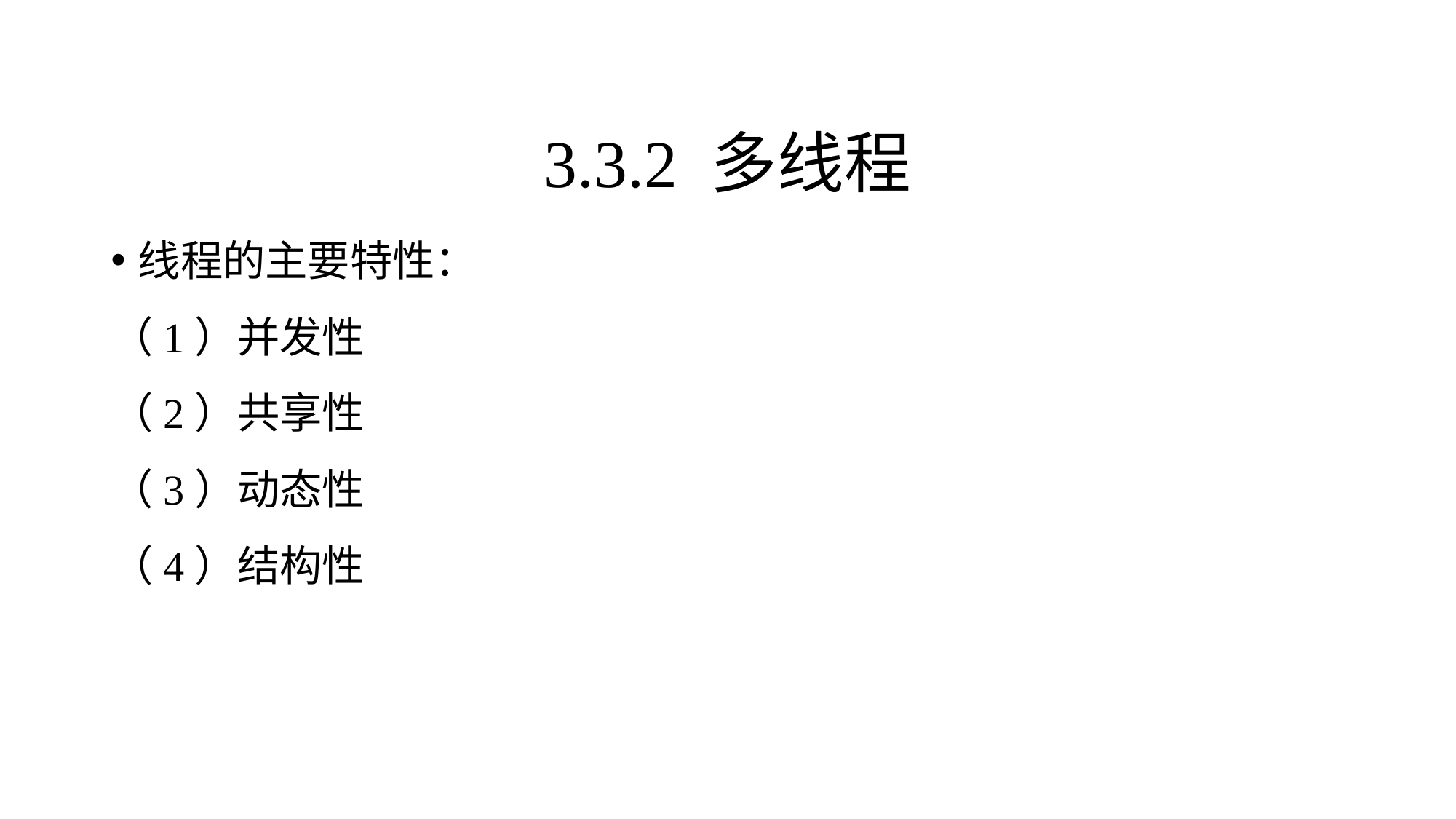

线程的主要特性：
（1）并发性
（2）共享性
（3）动态性
（4）结构性

3.3.2 多线程
9